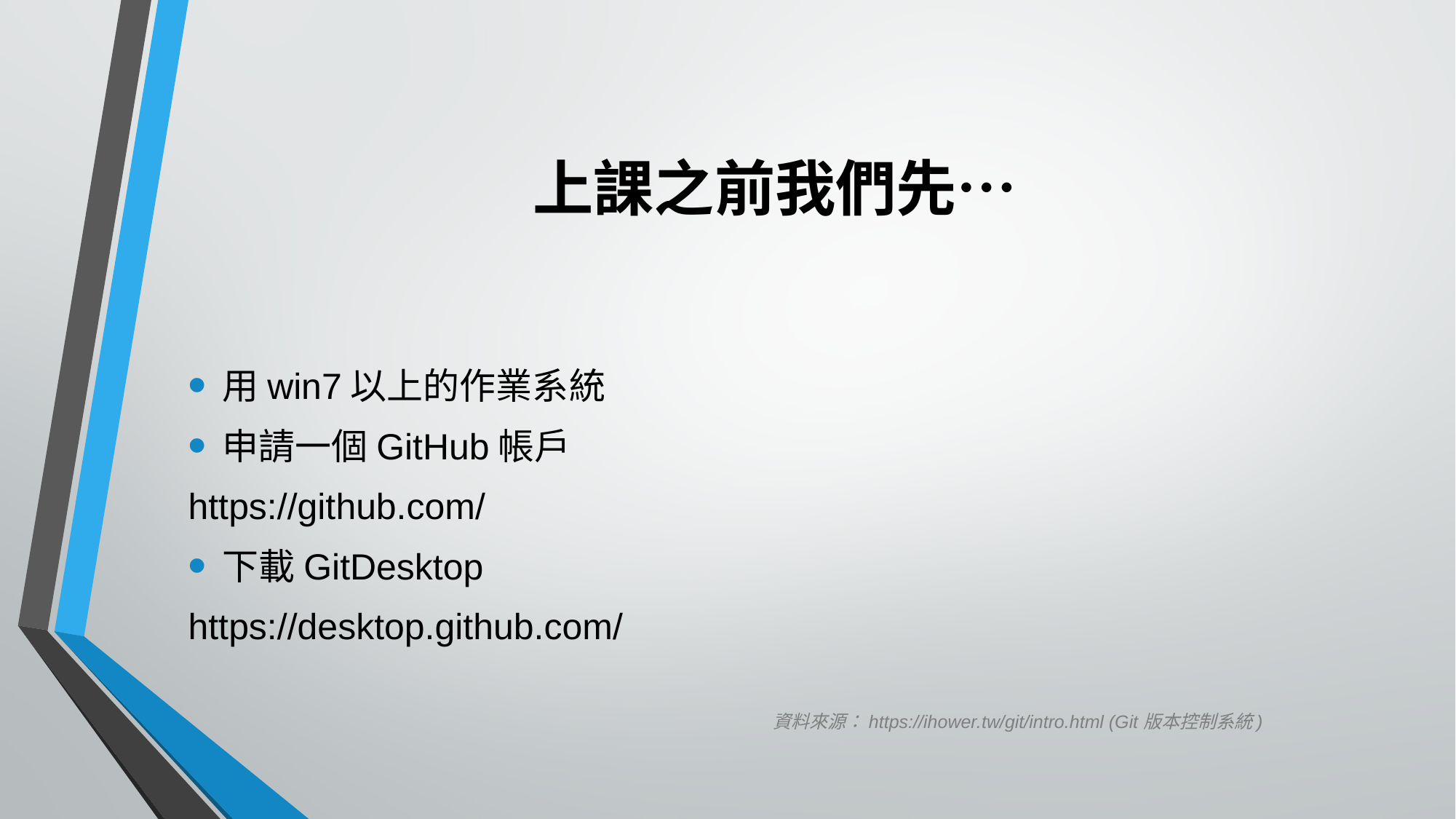

# 上課之前我們先…
用win7以上的作業系統
申請一個GitHub帳戶
https://github.com/
下載GitDesktop
https://desktop.github.com/
資料來源：https://ihower.tw/git/intro.html (Git版本控制系統)